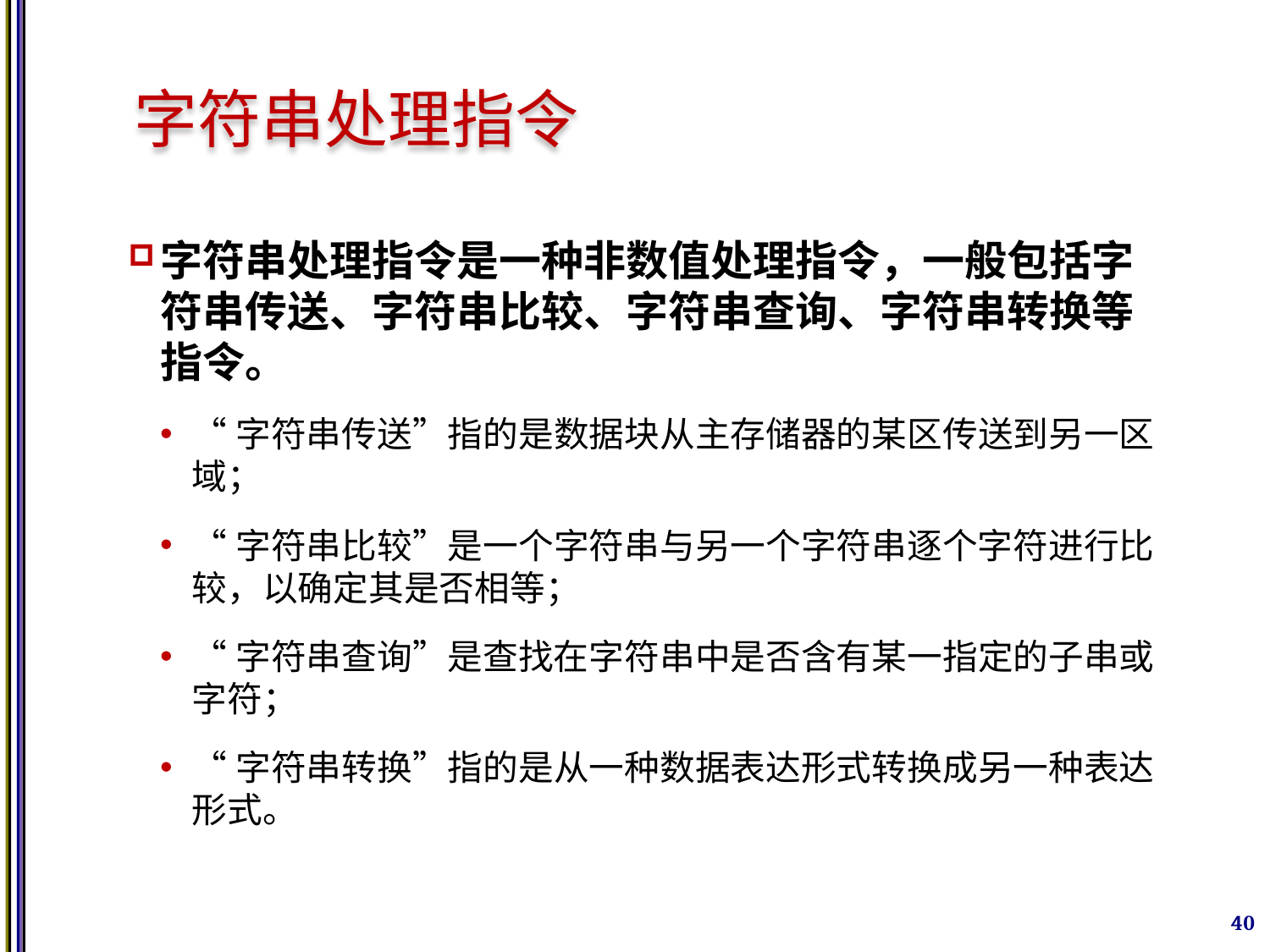

# 字符串处理指令
字符串处理指令是一种非数值处理指令，一般包括字符串传送、字符串比较、字符串查询、字符串转换等指令。
“字符串传送”指的是数据块从主存储器的某区传送到另一区域；
“字符串比较”是一个字符串与另一个字符串逐个字符进行比较，以确定其是否相等；
“字符串查询”是查找在字符串中是否含有某一指定的子串或字符；
“字符串转换”指的是从一种数据表达形式转换成另一种表达形式。
40